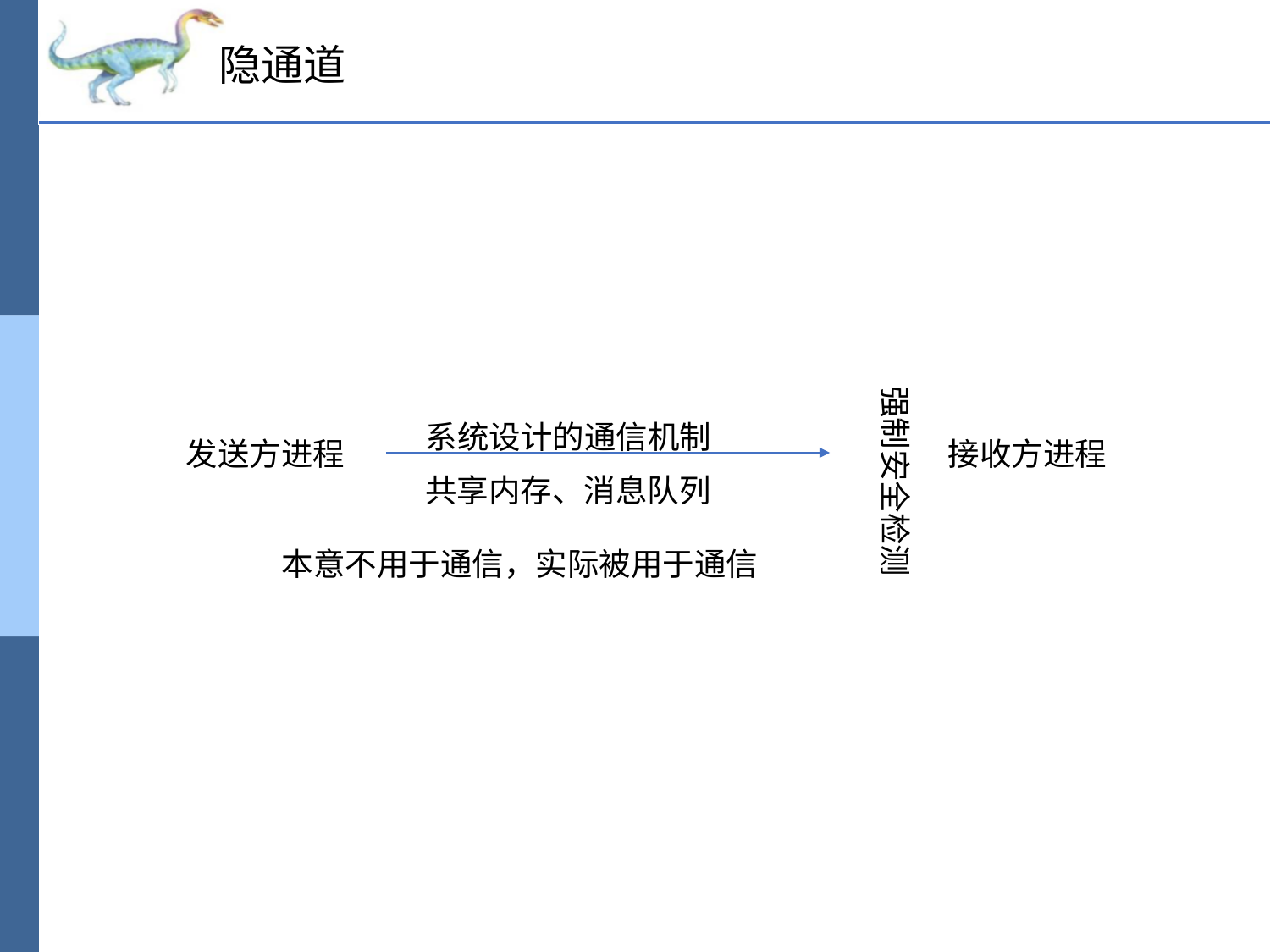

隐通道
强制安全检测
系统设计的通信机制
发送方进程					接收方进程
共享内存、消息队列
本意不用于通信，实际被用于通信